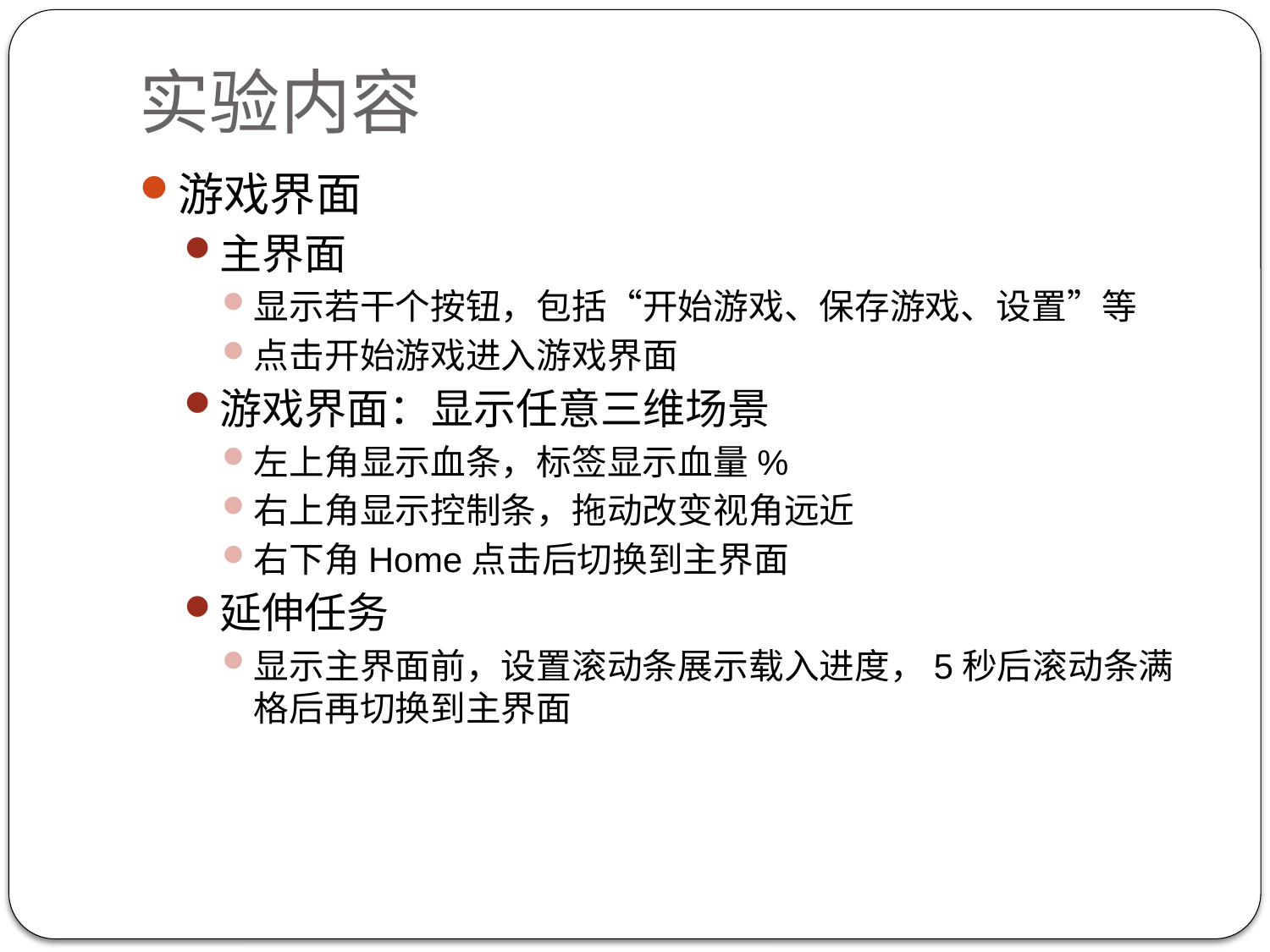

# 实验内容
游戏界面
主界面
显示若干个按钮，包括“开始游戏、保存游戏、设置”等
点击开始游戏进入游戏界面
游戏界面：显示任意三维场景
左上角显示血条，标签显示血量%
右上角显示控制条，拖动改变视角远近
右下角Home点击后切换到主界面
延伸任务
显示主界面前，设置滚动条展示载入进度，5秒后滚动条满格后再切换到主界面